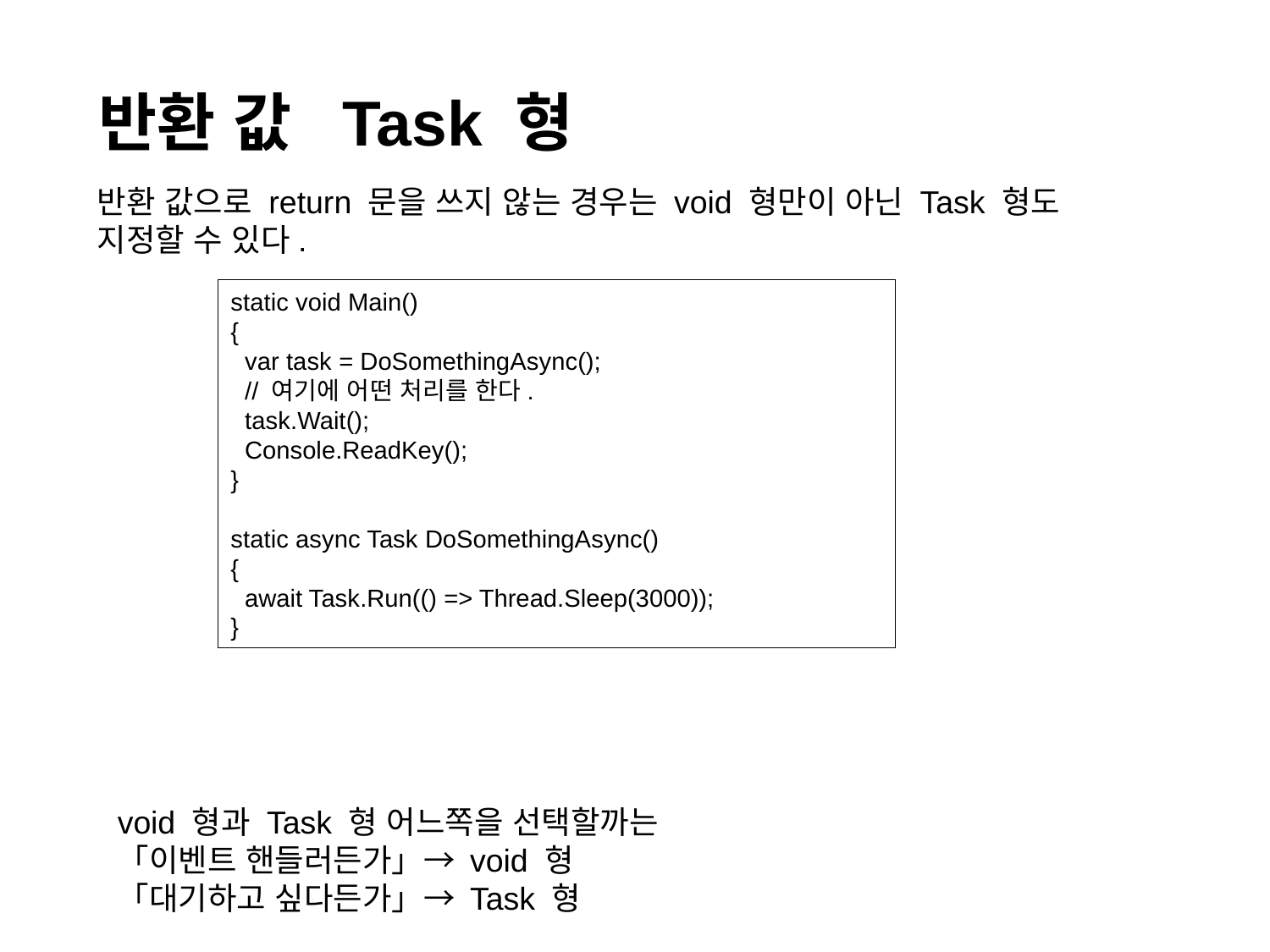

반환 값  Task 형
반환 값으로 return 문을 쓰지 않는 경우는 void 형만이 아닌 Task 형도 지정할 수 있다.
static void Main()
{
  var task = DoSomethingAsync();
  // 여기에 어떤 처리를 한다.
  task.Wait();
  Console.ReadKey();
}

static async Task DoSomethingAsync()
{
  await Task.Run(() => Thread.Sleep(3000));
}
void 형과 Task 형 어느쪽을 선택할까는
「이벤트 핸들러든가」→ void 형
「대기하고 싶다든가」→ Task 형